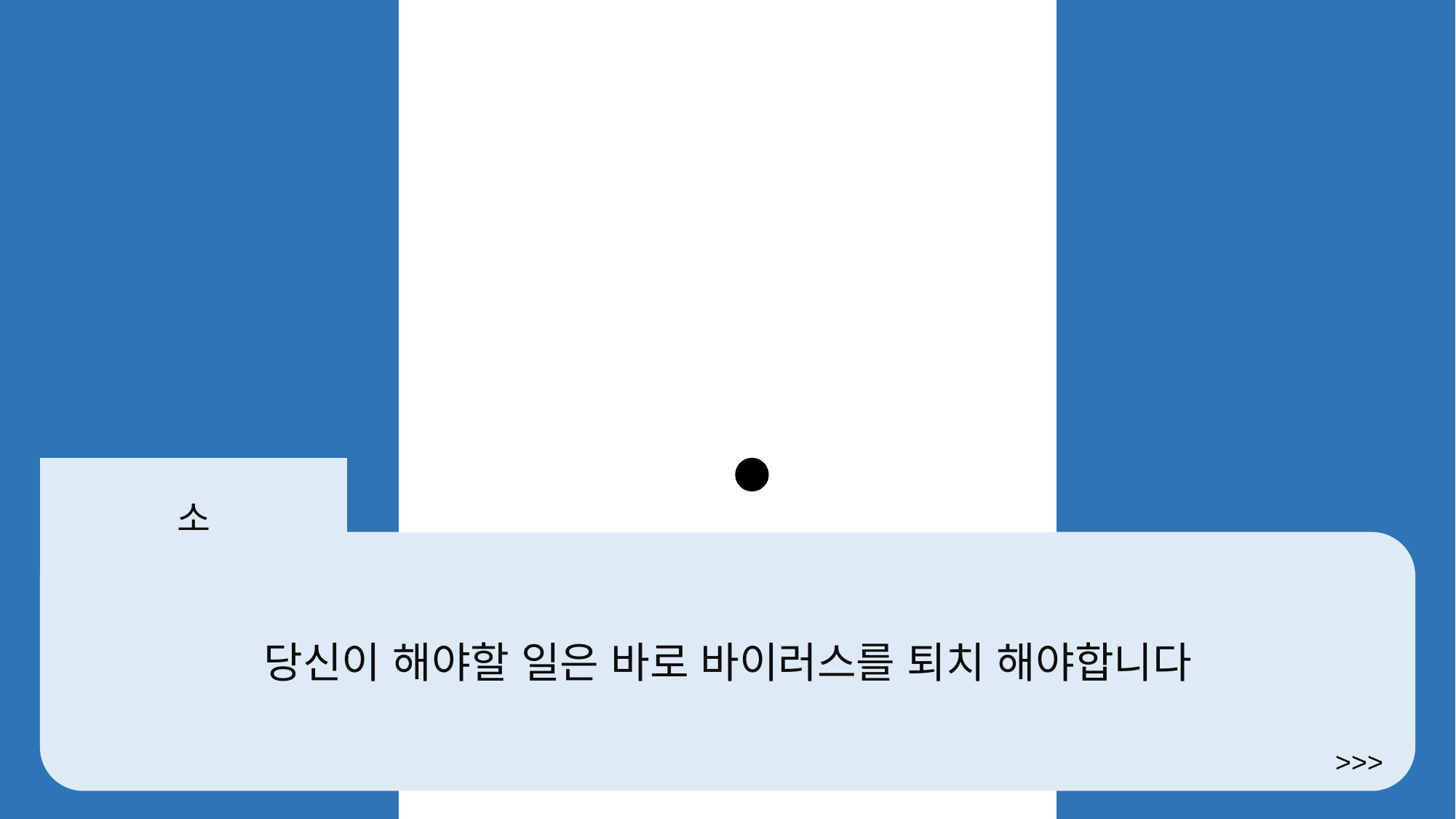

소

당신이 해야할 일은 바로 바이러스를 퇴치 해야합니다
>>>